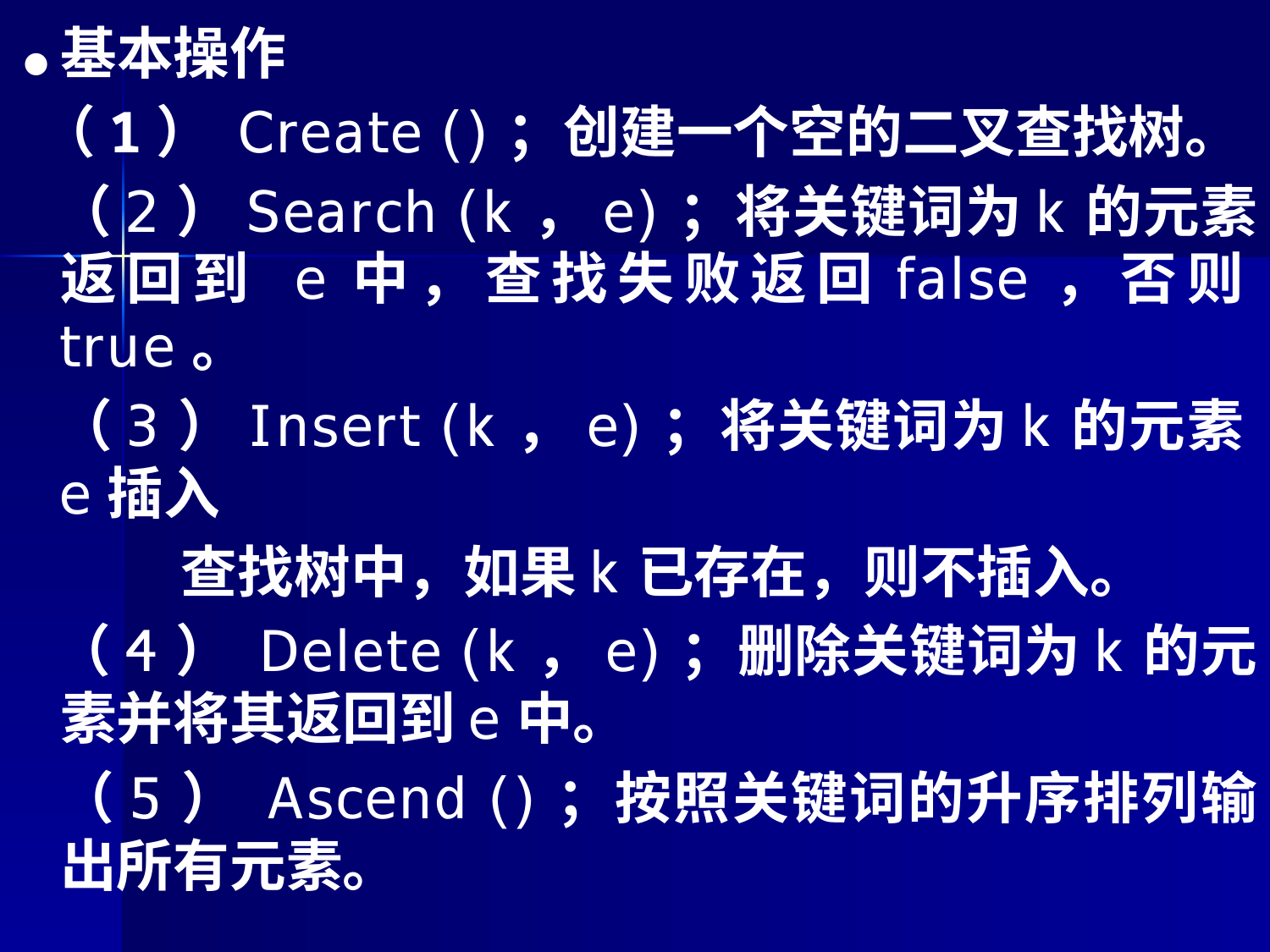

● 基本操作
 （1） Create ()；创建一个空的二叉查找树。
  （2）Search (k，e)；将关键词为k的元素返回到 e中，查找失败返回false，否则true。
  （3）Insert (k，e)；将关键词为k的元素e插入
            查找树中，如果k已存在，则不插入。
  （4） Delete (k，e)；删除关键词为k的元素并将其返回到e中。
  （5） Ascend ()；按照关键词的升序排列输出所有元素。